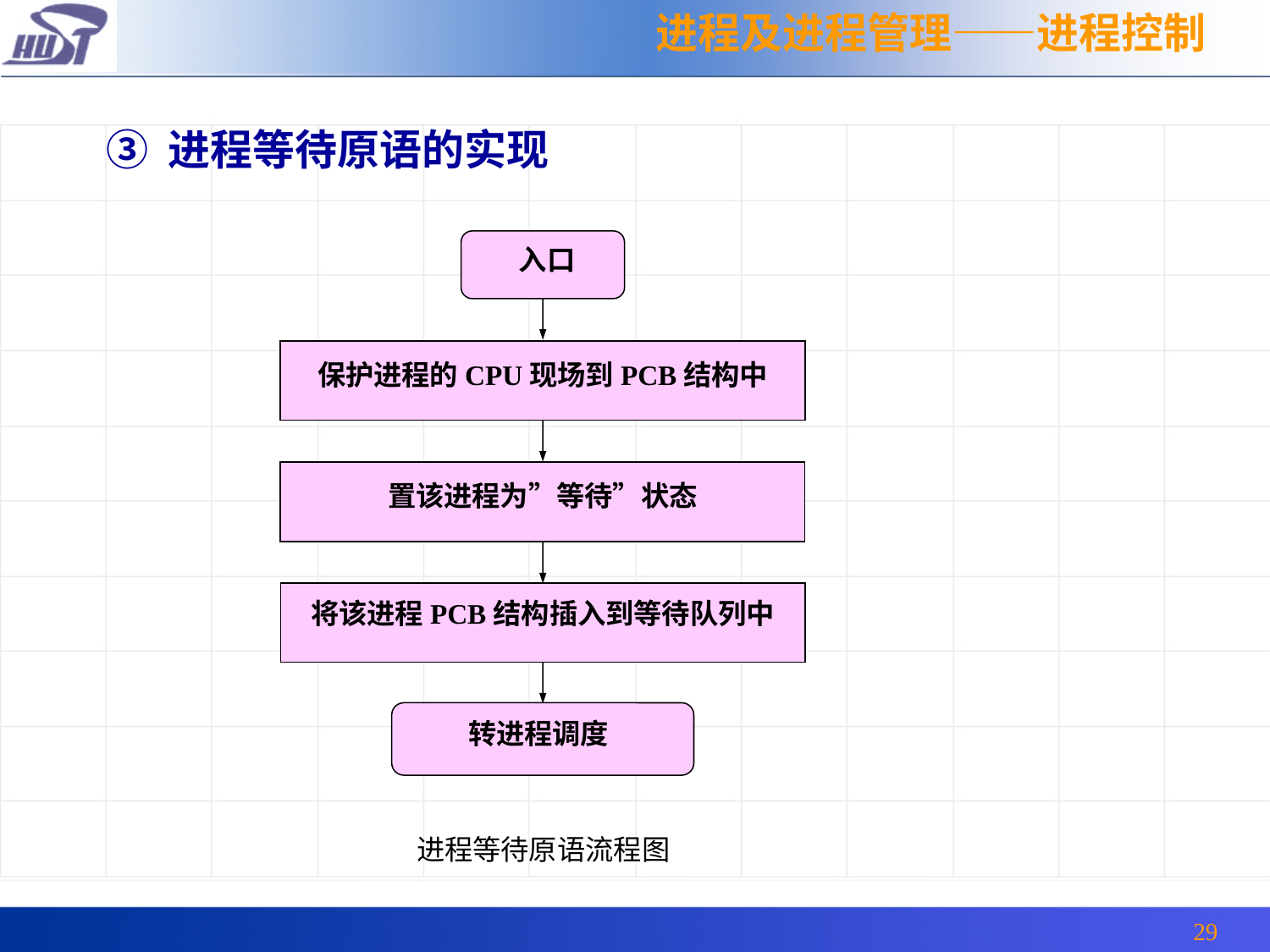

进程及进程管理——进程控制
③ 进程等待原语的实现

入口

保护进程的CPU现场到PCB结构中

置该进程为”等待”状态

将该进程PCB结构插入到等待队列中

转进程调度
进程等待原语流程图
29